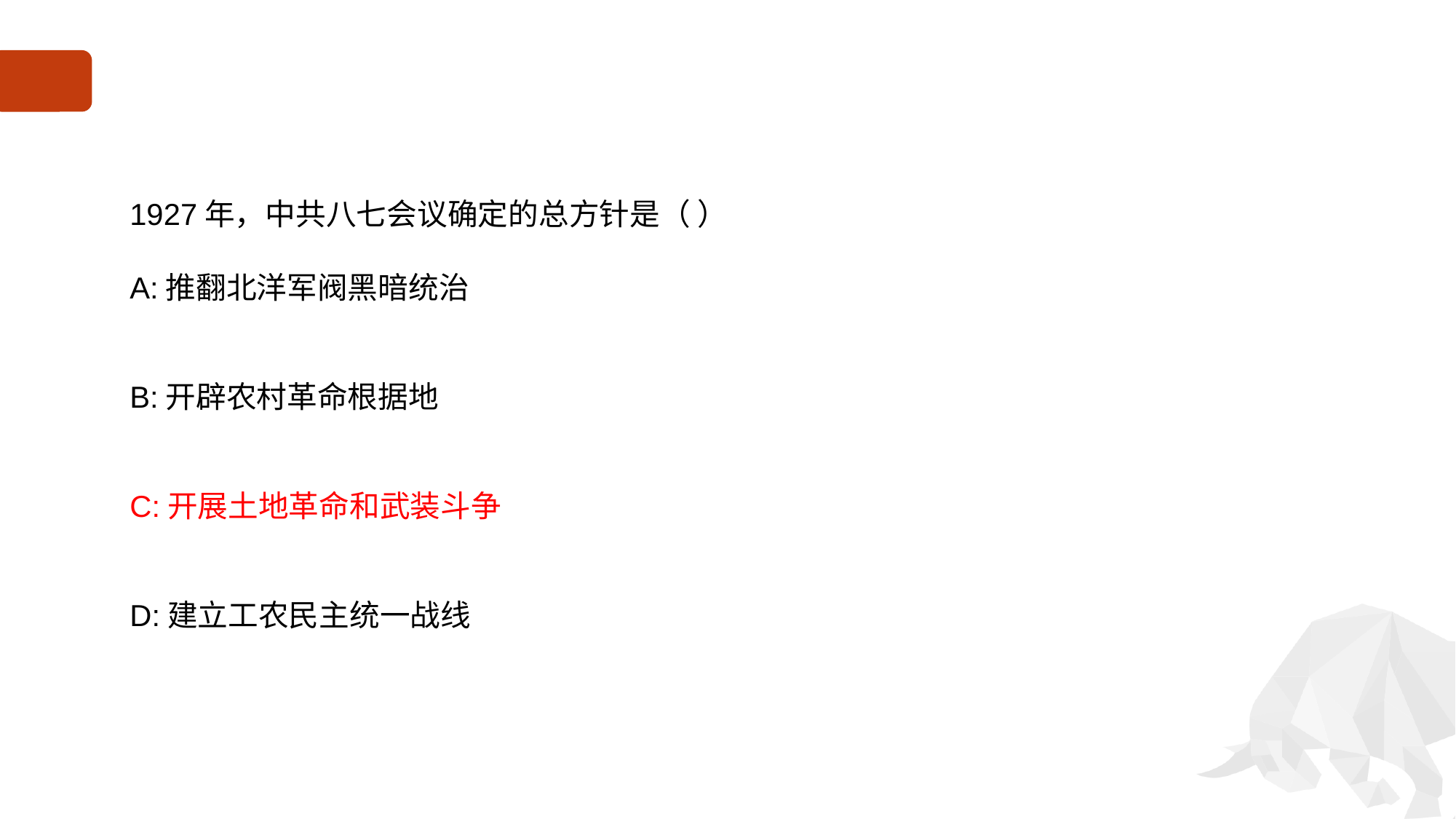

#
1927年，中共八七会议确定的总方针是（ ）

A:推翻北洋军阀黑暗统治

B:开辟农村革命根据地

C:开展土地革命和武装斗争

D:建立工农民主统一战线